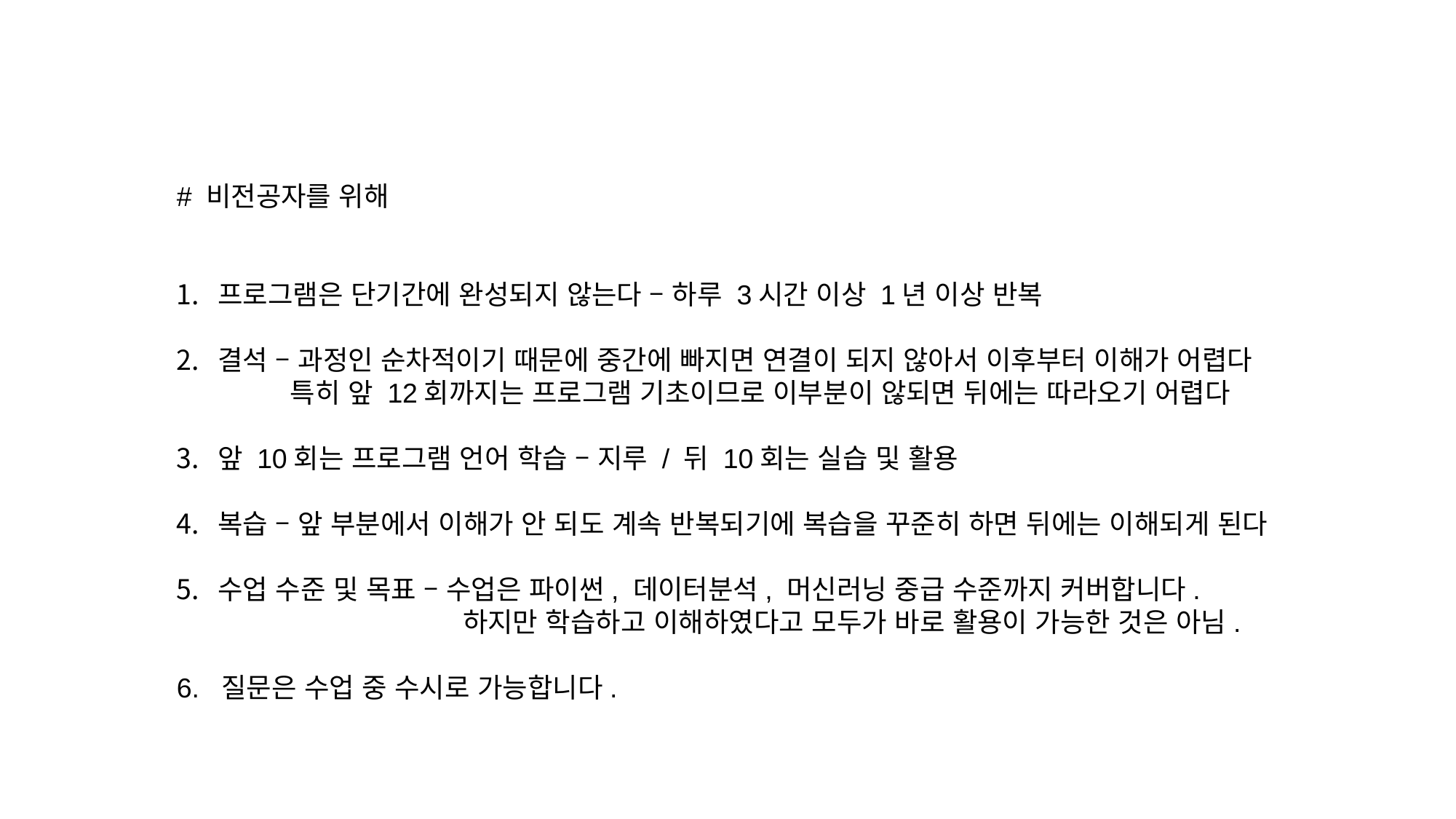

# 비전공자를 위해

프로그램은 단기간에 완성되지 않는다 – 하루 3시간 이상 1년 이상 반복

결석 – 과정인 순차적이기 때문에 중간에 빠지면 연결이 되지 않아서 이후부터 이해가 어렵다
              특히 앞 12회까지는 프로그램 기초이므로 이부분이 않되면 뒤에는 따라오기 어렵다

앞 10회는 프로그램 언어 학습 – 지루 / 뒤 10회는 실습 및 활용

복습 – 앞 부분에서 이해가 안 되도 계속 반복되기에 복습을 꾸준히 하면 뒤에는 이해되게 된다

수업 수준 및 목표 – 수업은 파이썬, 데이터분석, 머신러닝 중급 수준까지 커버합니다.
    		        하지만 학습하고 이해하였다고 모두가 바로 활용이 가능한 것은 아님.

6.  질문은 수업 중 수시로 가능합니다.